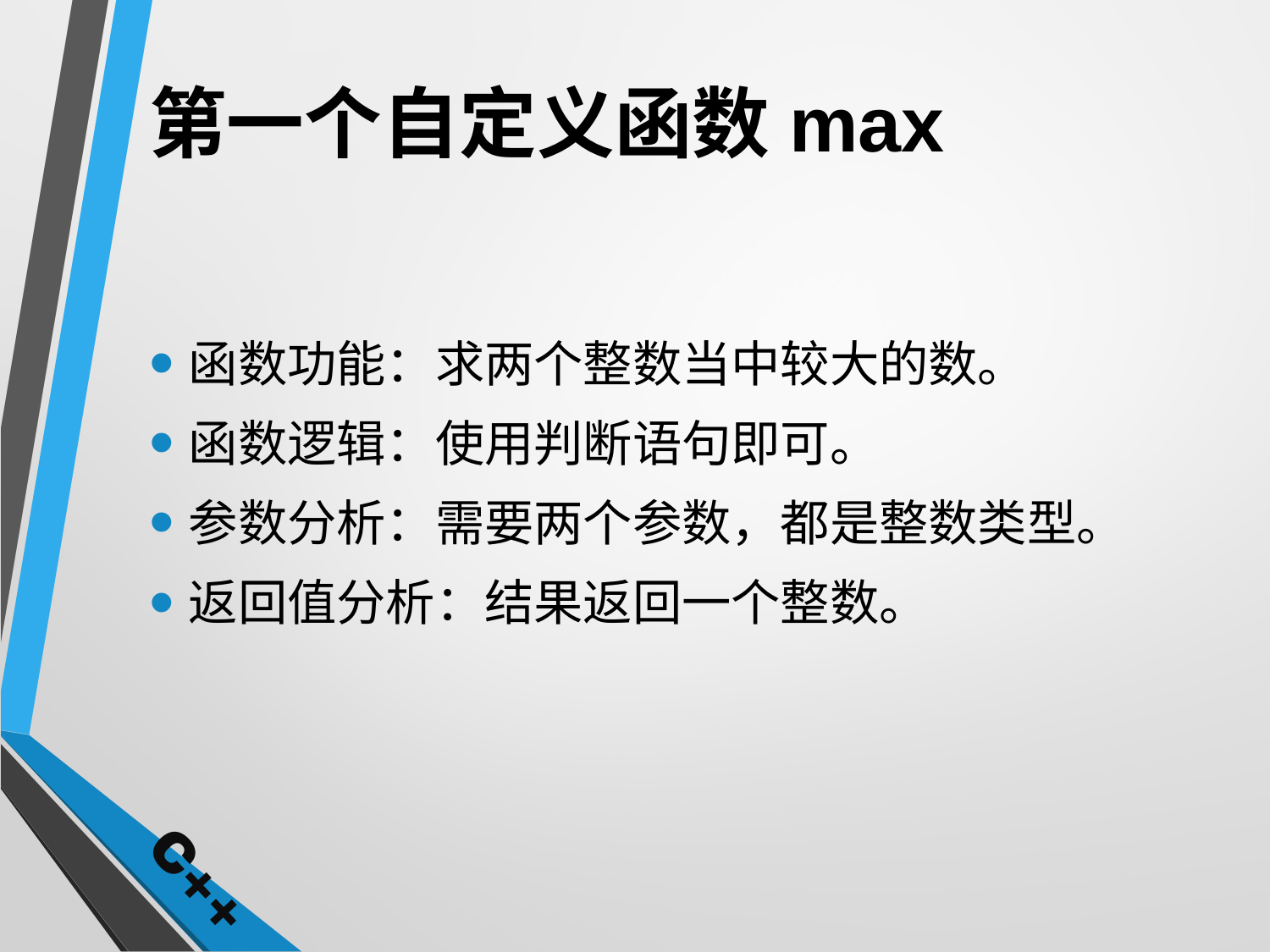

# 第一个自定义函数max
函数功能：求两个整数当中较大的数。
函数逻辑：使用判断语句即可。
参数分析：需要两个参数，都是整数类型。
返回值分析：结果返回一个整数。